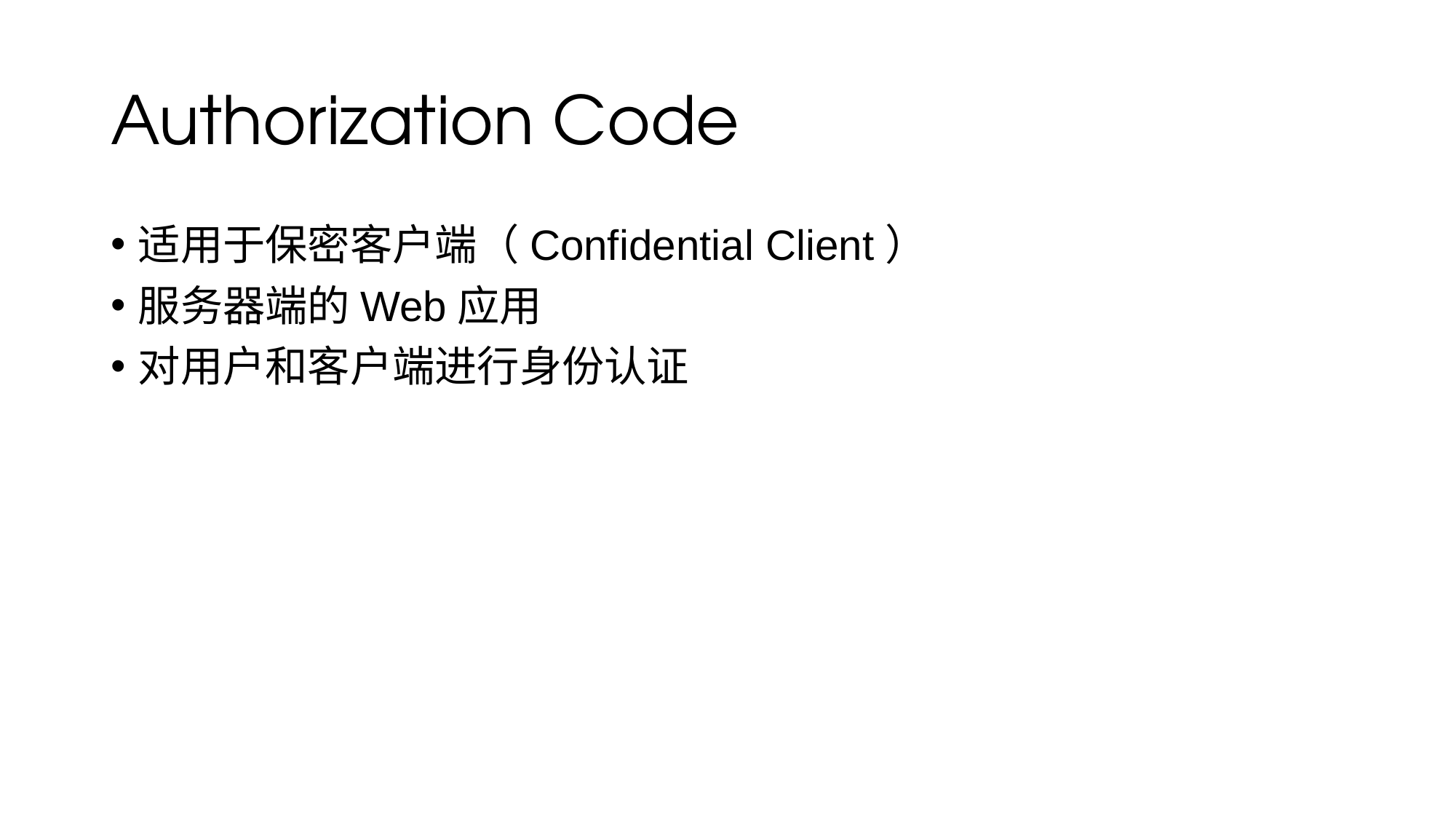

# Authorization Code
适用于保密客户端（Confidential Client）
服务器端的Web应用
对用户和客户端进行身份认证